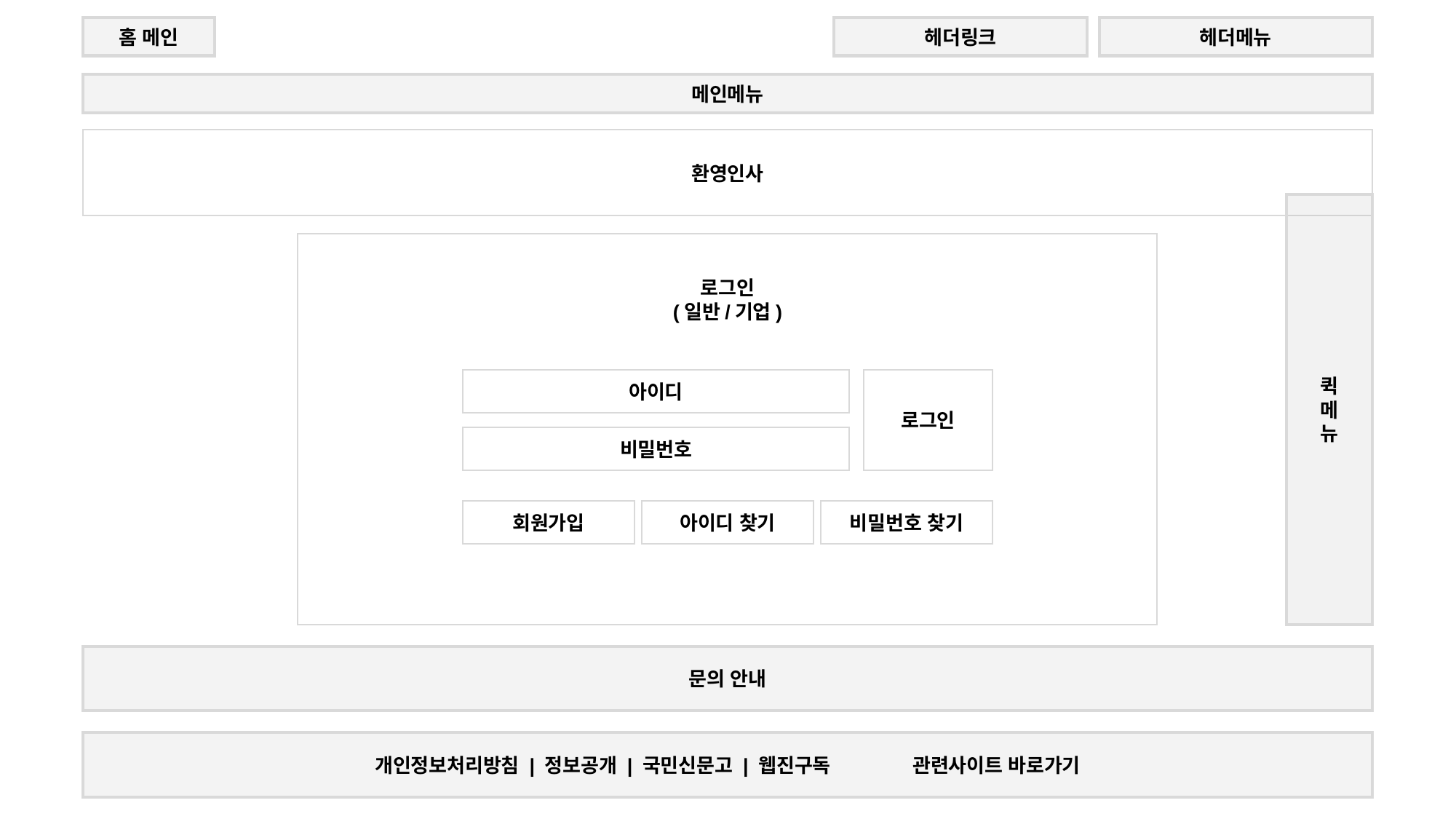

헤더링크
홈 메인
헤더메뉴
메인메뉴
환영인사
퀵
메
뉴
로그인
(일반/기업)

로그인
아이디
비밀번호
회원가입
아이디 찾기
비밀번호 찾기
문의 안내
개인정보처리방침 | 정보공개 | 국민신문고 | 웹진구독               관련사이트 바로가기